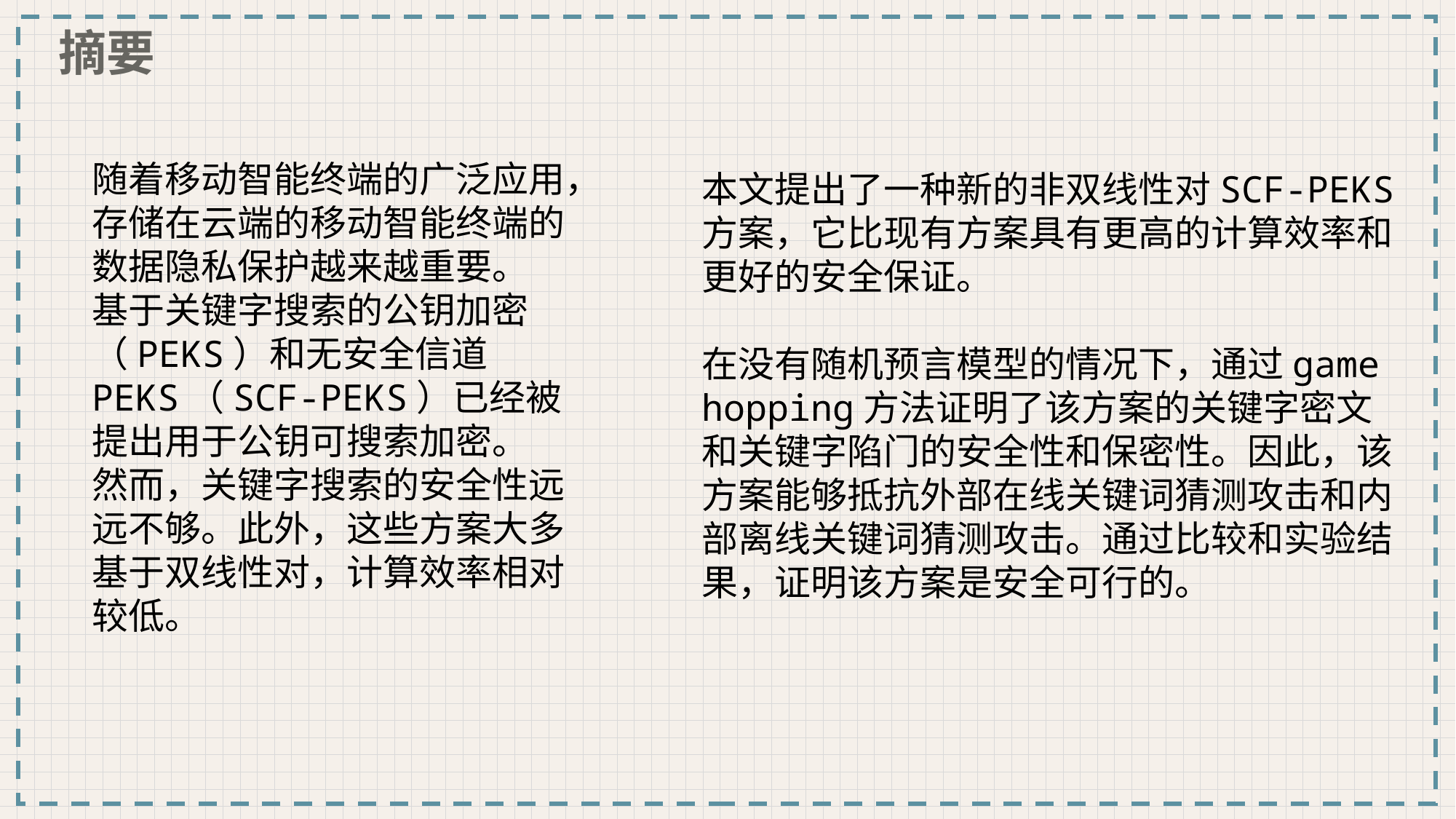

摘要
随着移动智能终端的广泛应用，存储在云端的移动智能终端的数据隐私保护越来越重要。
基于关键字搜索的公钥加密（PEKS）和无安全信道PEKS（SCF-PEKS）已经被提出用于公钥可搜索加密。
然而，关键字搜索的安全性远远不够。此外，这些方案大多基于双线性对，计算效率相对较低。
本文提出了一种新的非双线性对SCF-PEKS方案，它比现有方案具有更高的计算效率和更好的安全保证。

在没有随机预言模型的情况下，通过game hopping方法证明了该方案的关键字密文和关键字陷门的安全性和保密性。因此，该方案能够抵抗外部在线关键词猜测攻击和内部离线关键词猜测攻击。通过比较和实验结果，证明该方案是安全可行的。